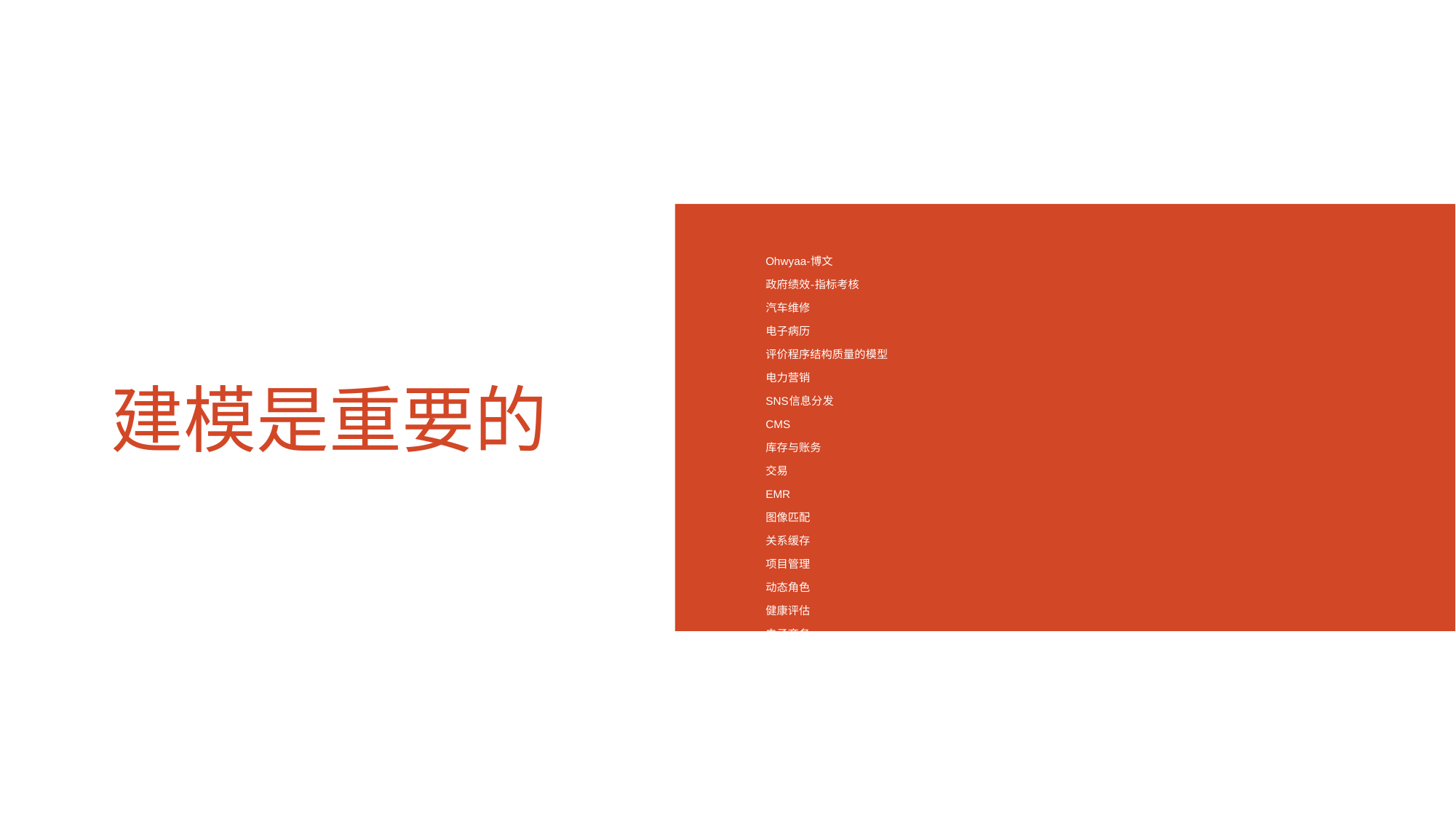

Ohwyaa-博文
政府绩效-指标考核
汽车维修
电子病历
评价程序结构质量的模型
电力营销
SNS信息分发
CMS
库存与账务
交易
EMR
图像匹配
关系缓存
项目管理
动态角色
健康评估
电子商务

# 建模是重要的